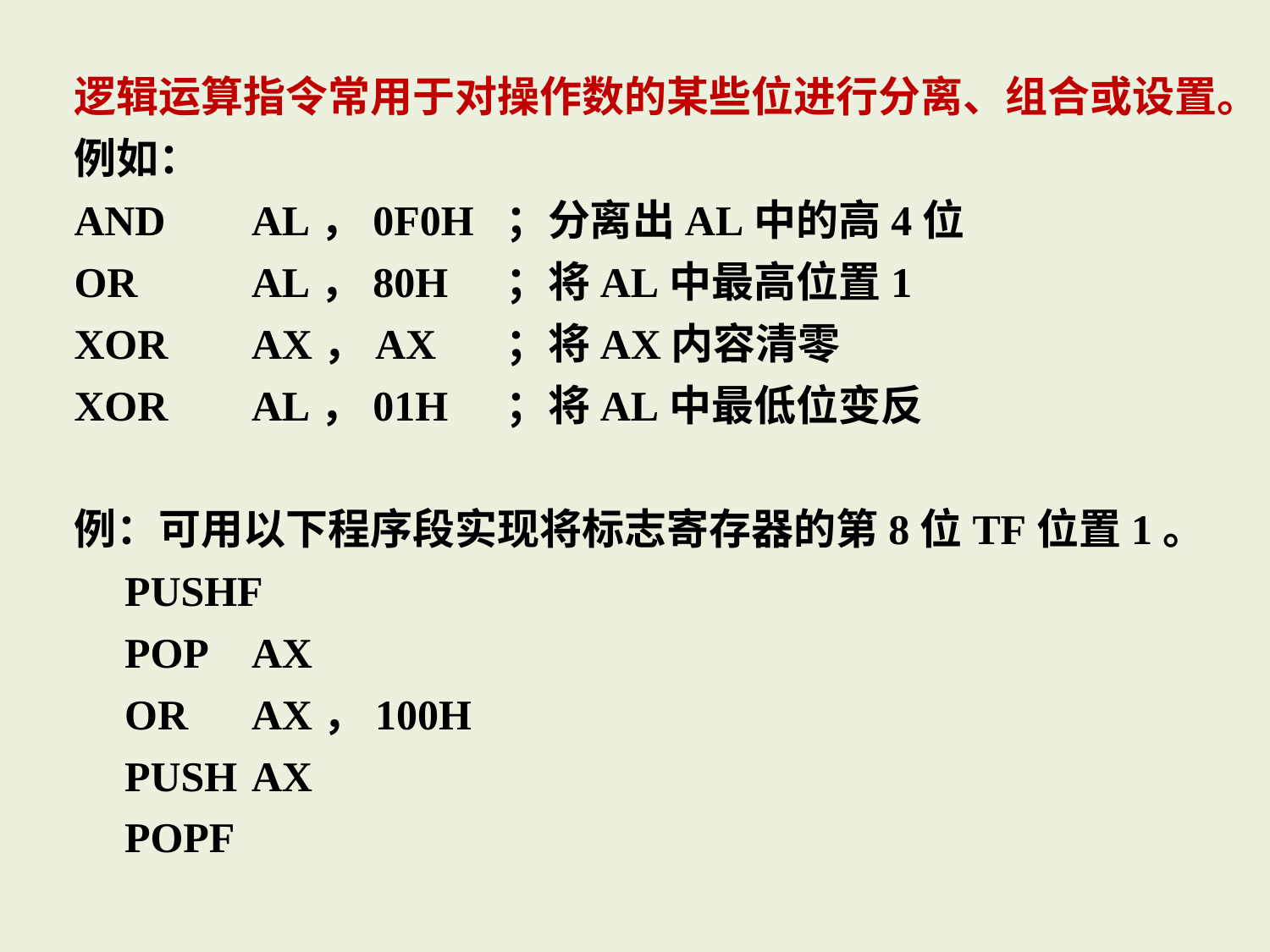

逻辑运算指令常用于对操作数的某些位进行分离、组合或设置。
例如：
AND	AL，0F0H	；分离出AL中的高4位
OR	AL，80H	；将AL中最高位置1
XOR	AX，AX	；将AX内容清零
XOR	AL，01H	；将AL中最低位变反

例：可用以下程序段实现将标志寄存器的第8位TF位置1。
	PUSHF
	POP	AX
	OR	AX，100H
	PUSH	AX
	POPF

168